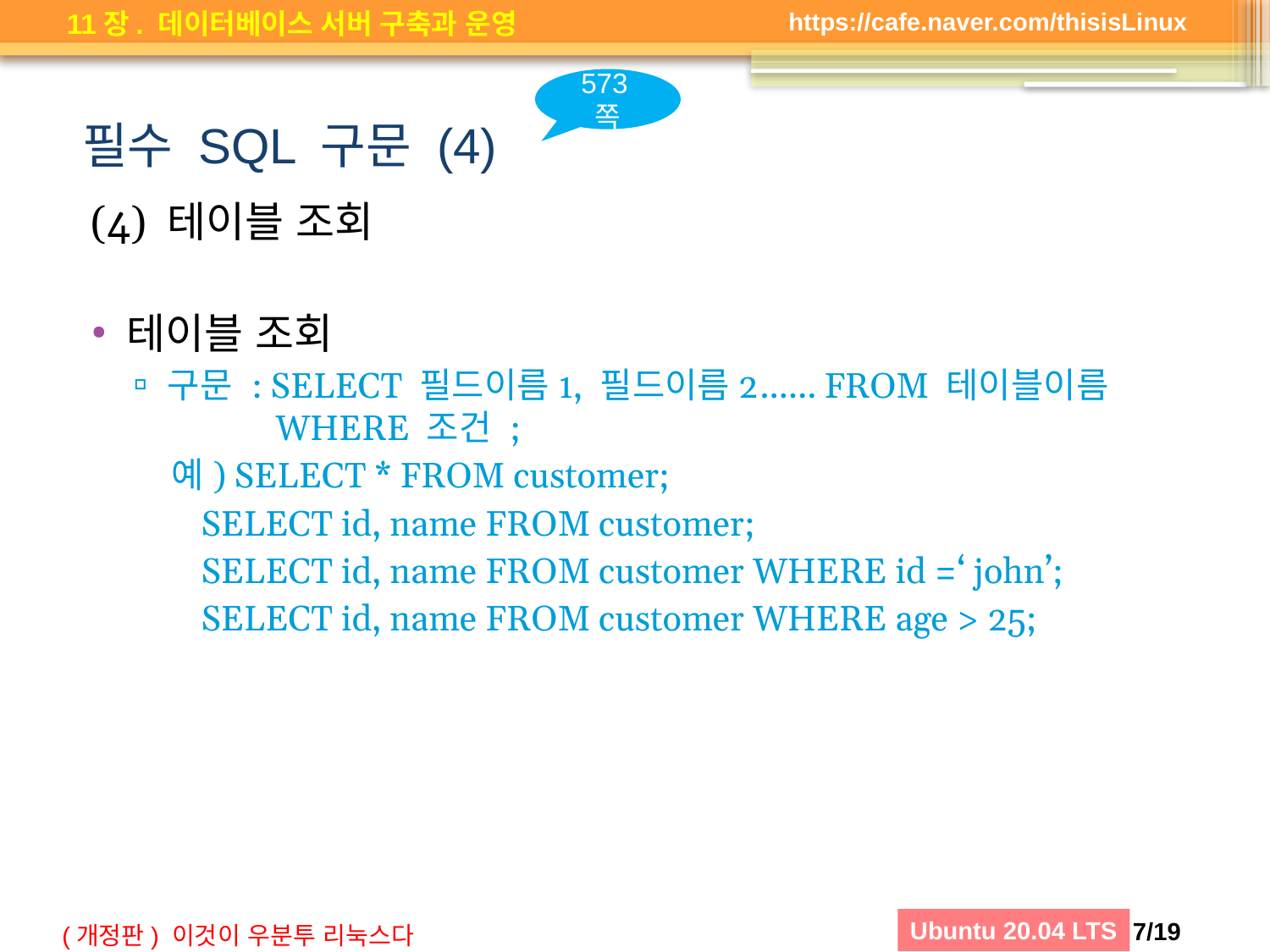

573쪽
# 필수 SQL 구문 (4)
(4) 테이블 조회

테이블 조회
구문 : SELECT 필드이름1, 필드이름2…… FROM 테이블이름
          WHERE 조건 ;
   예) SELECT * FROM customer;
        SELECT id, name FROM customer;
        SELECT id, name FROM customer WHERE id =‘ john’;
        SELECT id, name FROM customer WHERE age > 25;